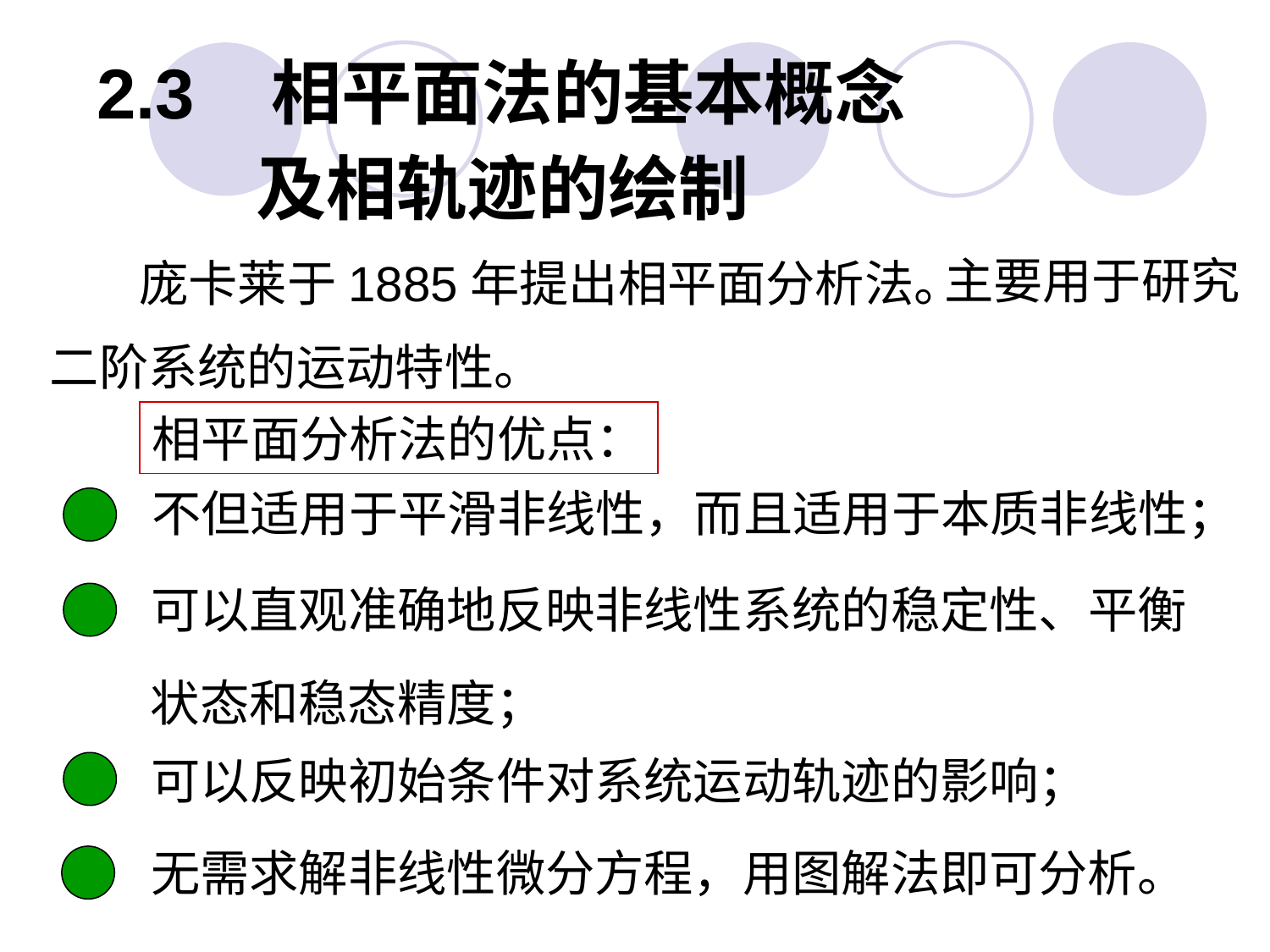

2.3   相平面法的基本概念
及相轨迹的绘制
主要用于研究
二阶系统的运动特性。
庞卡莱于1885年提出相平面分析法。
相平面分析法的优点：
不但适用于平滑非线性，而且适用于本质非线性；

可以直观准确地反映非线性系统的稳定性、平衡
状态和稳态精度；

可以反映初始条件对系统运动轨迹的影响；

无需求解非线性微分方程，用图解法即可分析。

33